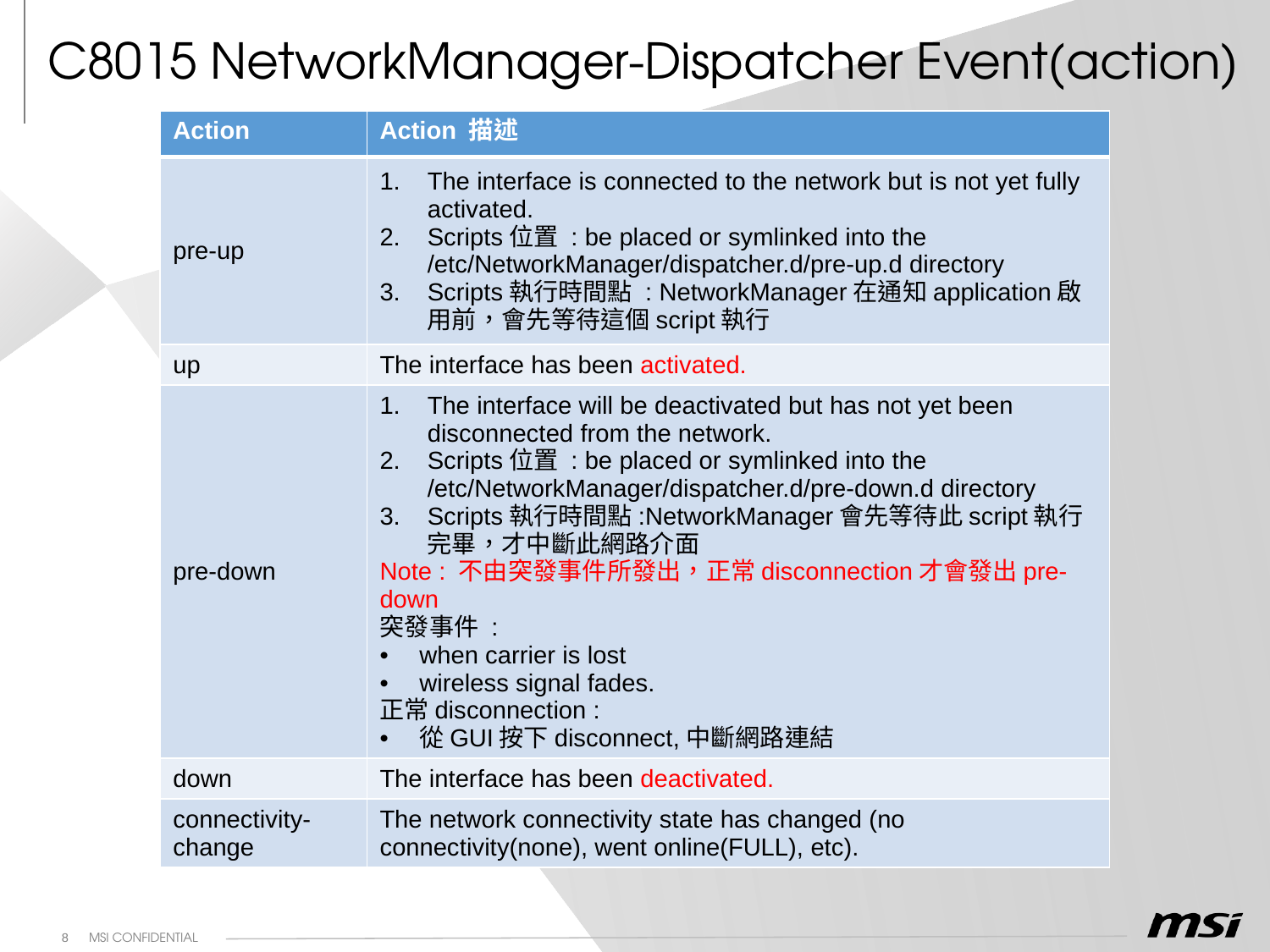

# C8015 NetworkManager-Dispatcher Event(action)
| Action | Action 描述 |
| --- | --- |
| pre-up | The interface is connected to the network but is not yet fully activated. Scripts位置 : be placed or symlinked into the /etc/NetworkManager/dispatcher.d/pre-up.d directory Scripts執行時間點 : NetworkManager在通知application啟用前，會先等待這個script執行 |
| up | The interface has been activated. |
| pre-down | The interface will be deactivated but has not yet been disconnected from the network. Scripts位置 : be placed or symlinked into the /etc/NetworkManager/dispatcher.d/pre-down.d directory Scripts執行時間點:NetworkManager會先等待此script執行完畢，才中斷此網路介面 Note : 不由突發事件所發出，正常disconnection才會發出pre-down 突發事件 : when carrier is lost wireless signal fades. 正常disconnection : 從GUI按下disconnect,中斷網路連結 |
| down | The interface has been deactivated. |
| connectivity-change | The network connectivity state has changed (no connectivity(none), went online(FULL), etc). |
8